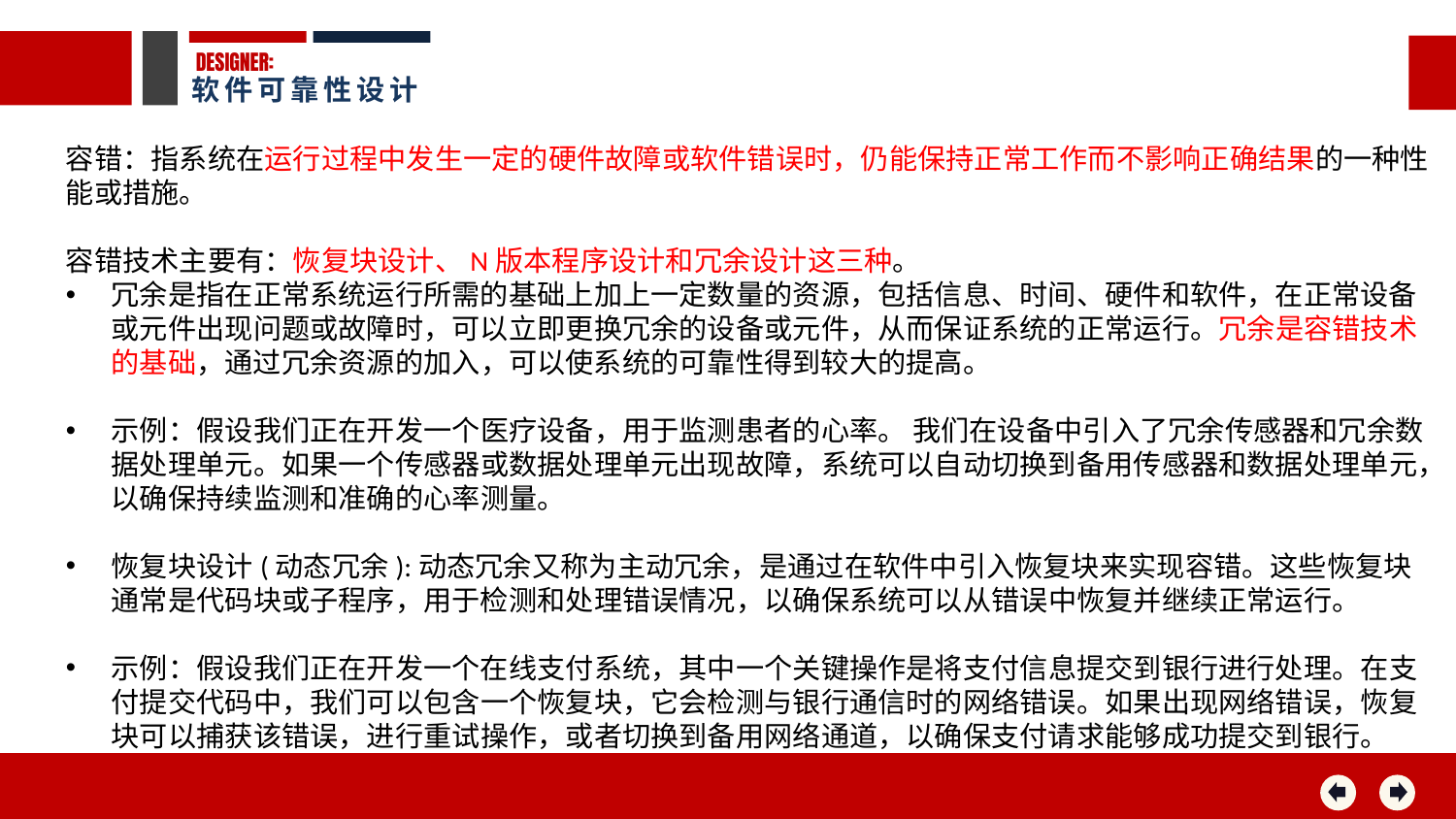

DESIGNER:
软件可靠性设计
容错：指系统在运行过程中发生一定的硬件故障或软件错误时，仍能保持正常工作而不影响正确结果的一种性能或措施。

容错技术主要有：恢复块设计、N版本程序设计和冗余设计这三种。
冗余是指在正常系统运行所需的基础上加上一定数量的资源，包括信息、时间、硬件和软件，在正常设备或元件出现问题或故障时，可以立即更换冗余的设备或元件，从而保证系统的正常运行。冗余是容错技术的基础，通过冗余资源的加入，可以使系统的可靠性得到较大的提高。

示例：假设我们正在开发一个医疗设备，用于监测患者的心率。 我们在设备中引入了冗余传感器和冗余数据处理单元。如果一个传感器或数据处理单元出现故障，系统可以自动切换到备用传感器和数据处理单元，以确保持续监测和准确的心率测量。

恢复块设计(动态冗余):动态冗余又称为主动冗余，是通过在软件中引入恢复块来实现容错。这些恢复块通常是代码块或子程序，用于检测和处理错误情况，以确保系统可以从错误中恢复并继续正常运行。

示例：假设我们正在开发一个在线支付系统，其中一个关键操作是将支付信息提交到银行进行处理。在支付提交代码中，我们可以包含一个恢复块，它会检测与银行通信时的网络错误。如果出现网络错误，恢复块可以捕获该错误，进行重试操作，或者切换到备用网络通道，以确保支付请求能够成功提交到银行。